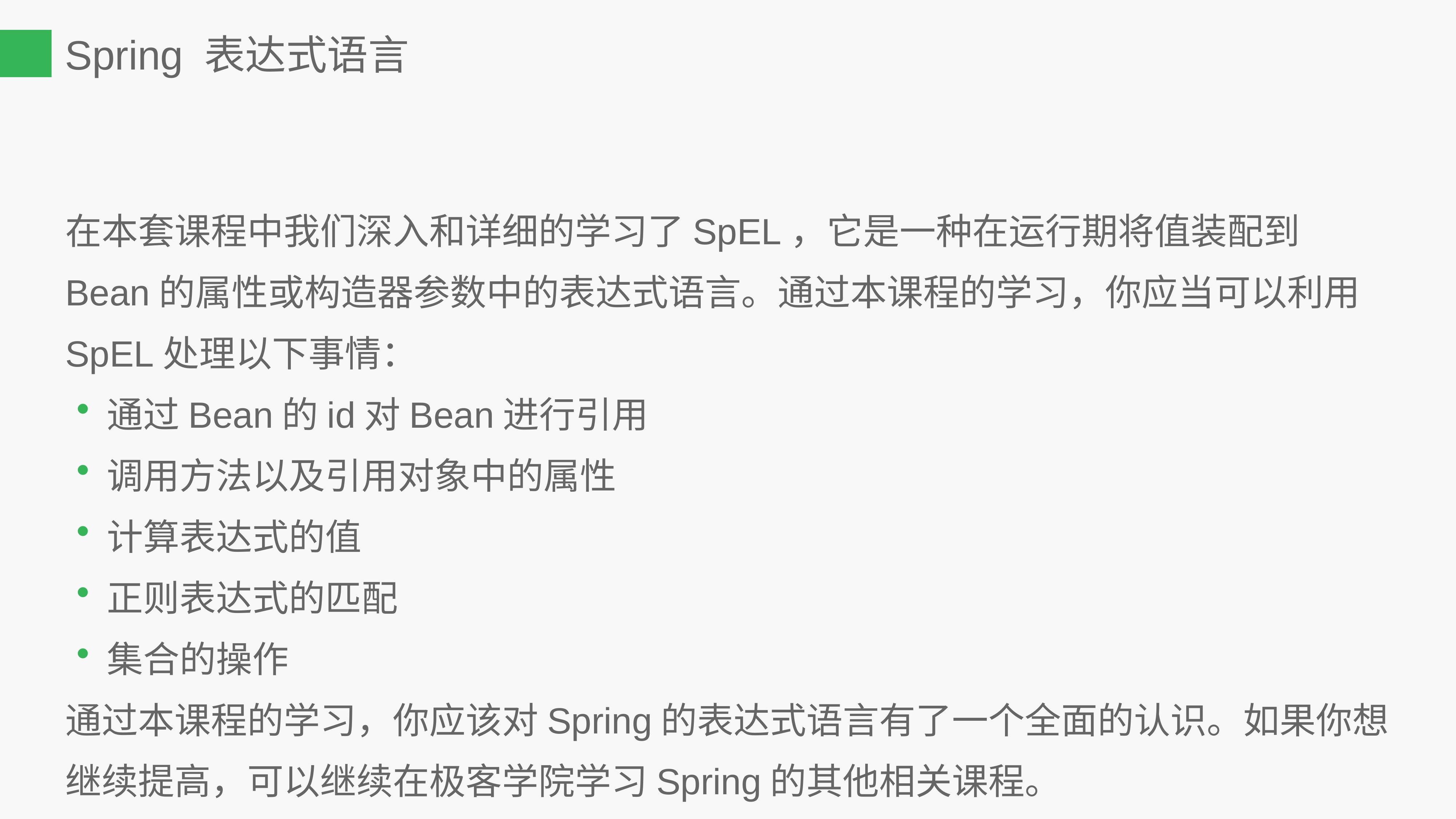

Spring 表达式语言

在本套课程中我们深入和详细的学习了SpEL，它是一种在运行期将值装配到Bean的属性或构造器参数中的表达式语言。通过本课程的学习，你应当可以利用SpEL处理以下事情：
通过Bean的id对Bean进行引用
调用方法以及引用对象中的属性
计算表达式的值
正则表达式的匹配
集合的操作
通过本课程的学习，你应该对Spring的表达式语言有了一个全面的认识。如果你想继续提高，可以继续在极客学院学习Spring的其他相关课程。